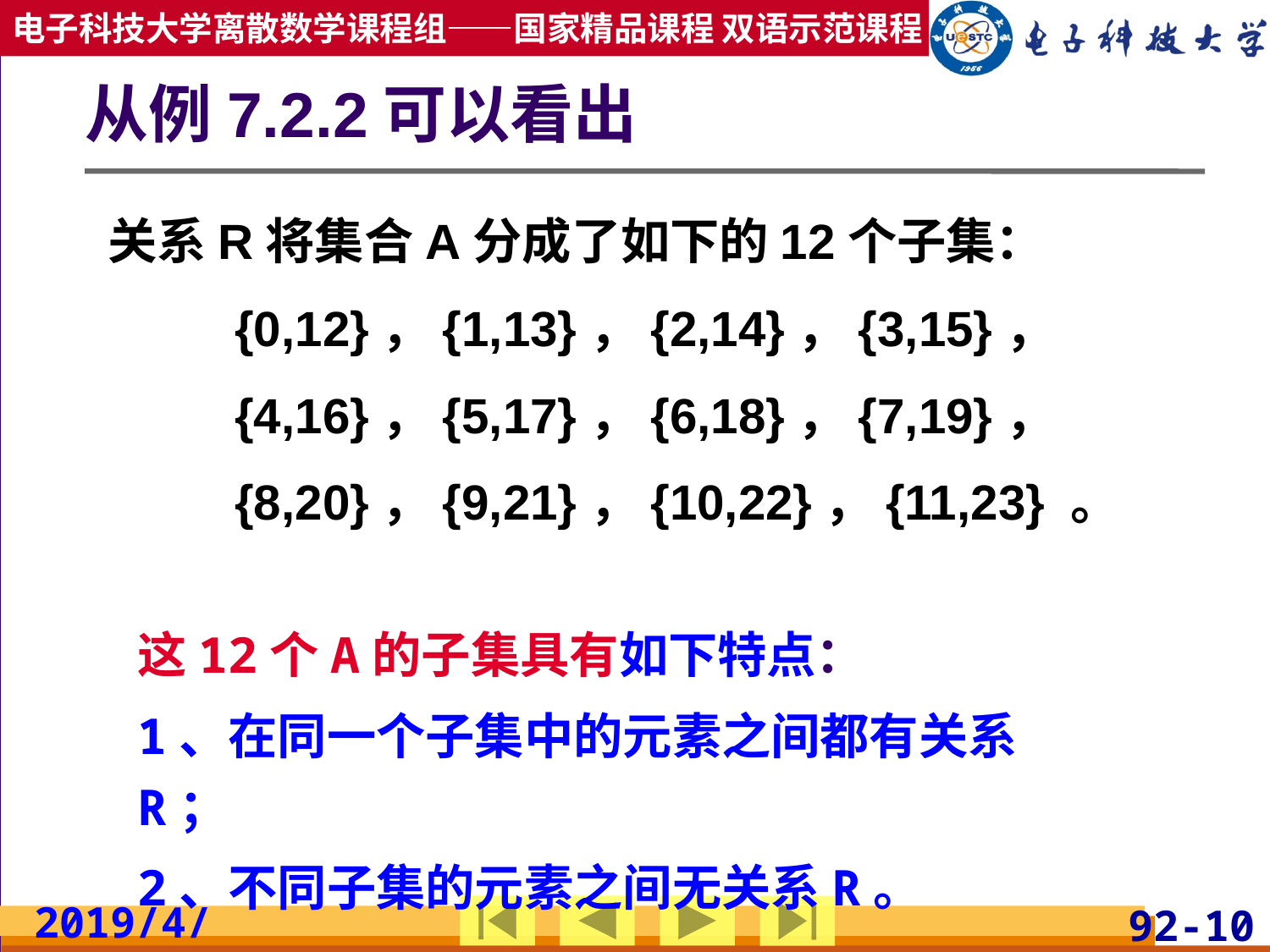

# 从例7.2.2可以看出
关系R将集合A分成了如下的12个子集：
	{0,12}，{1,13}，{2,14}，{3,15}，
	{4,16}，{5,17}，{6,18}，{7,19}，
	{8,20}，{9,21}，{10,22}，{11,23} 。
这12个A的子集具有如下特点：
1、在同一个子集中的元素之间都有关系R；
2、不同子集的元素之间无关系R。
2019/4/17